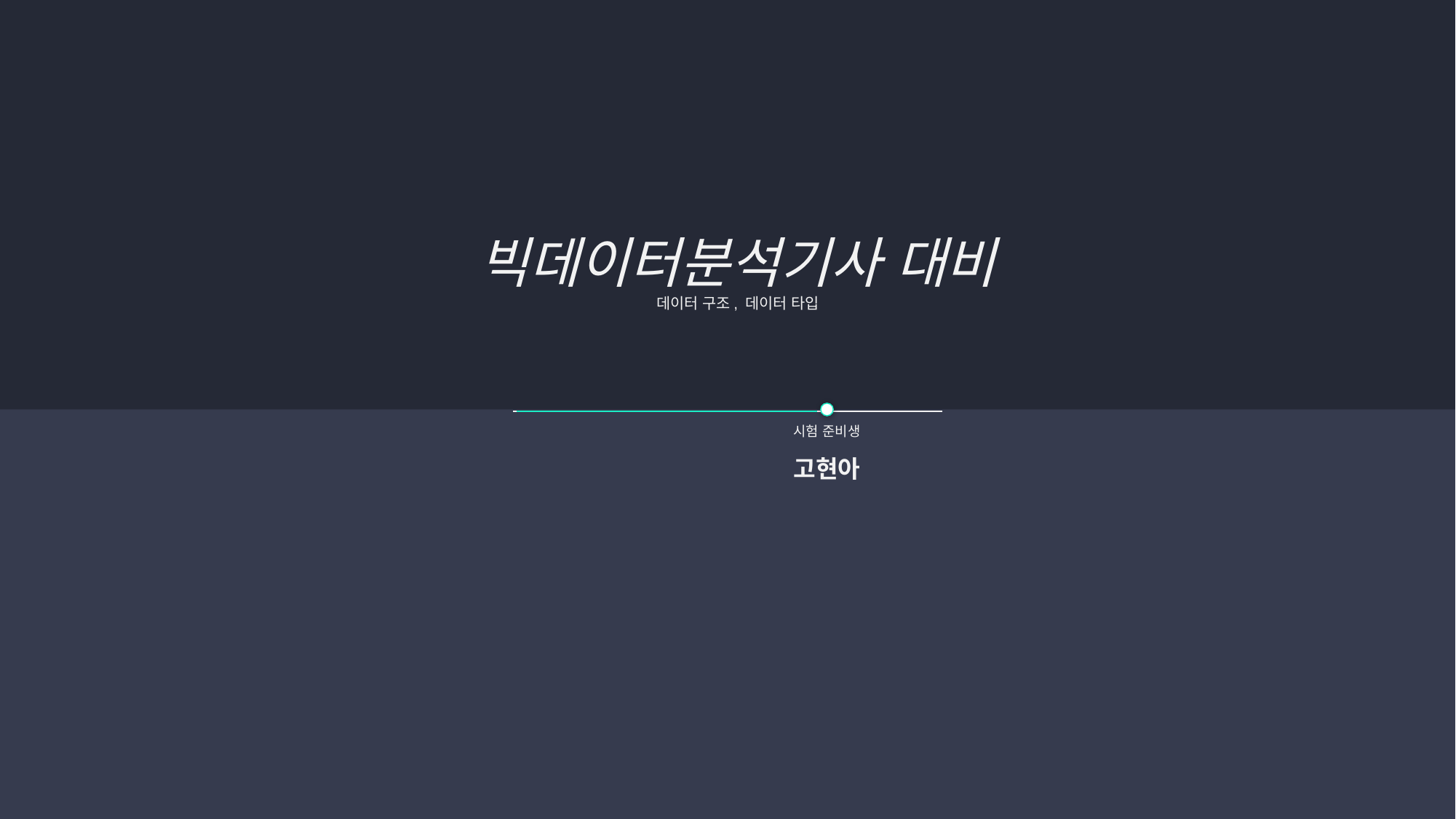

빅데이터분석기사 대비
데이터 구조, 데이터 타입

시험 준비생
고현아